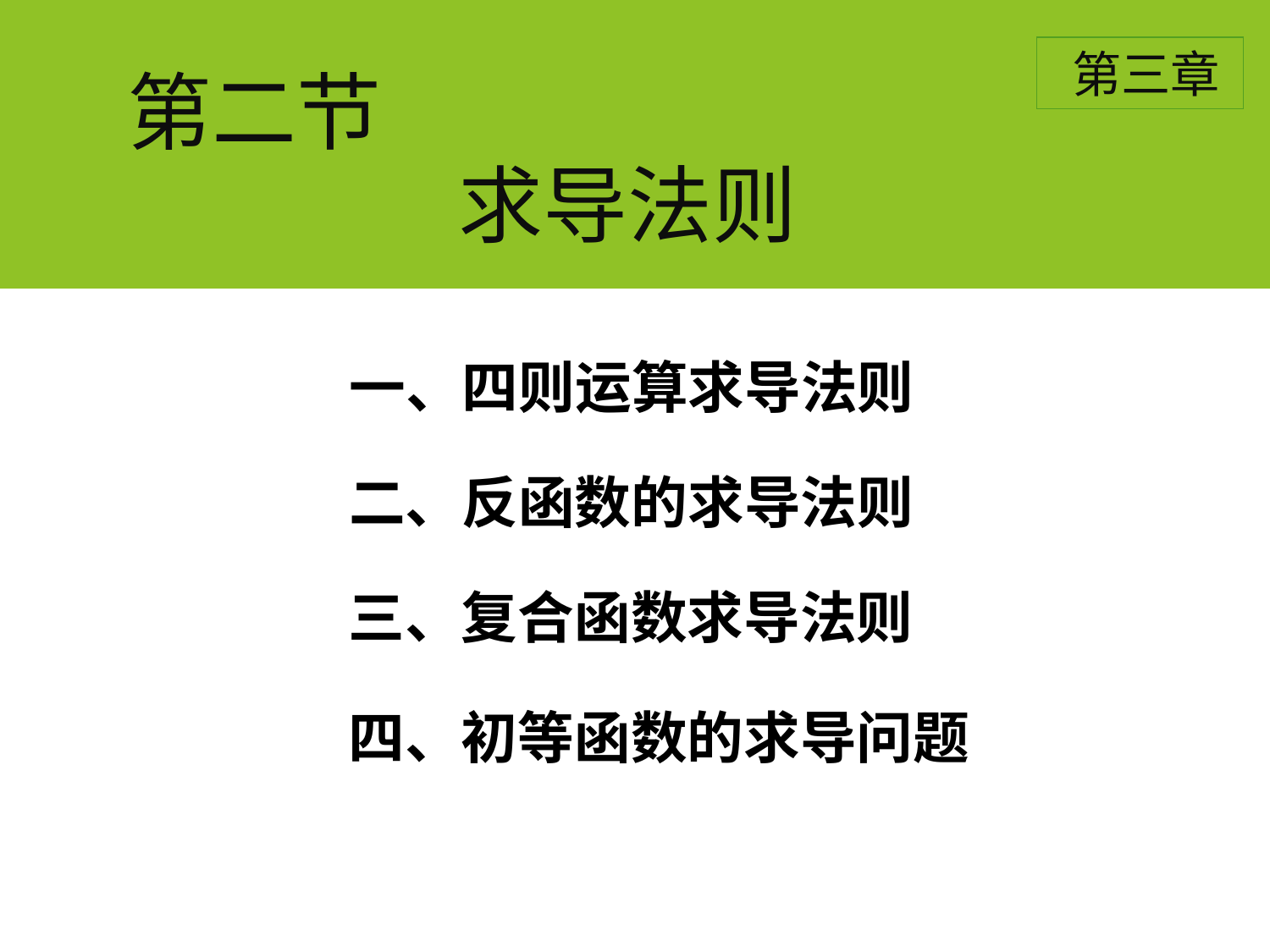

第三章
# 第二节
求导法则

一、四则运算求导法则
二、反函数的求导法则
三、复合函数求导法则
四、初等函数的求导问题